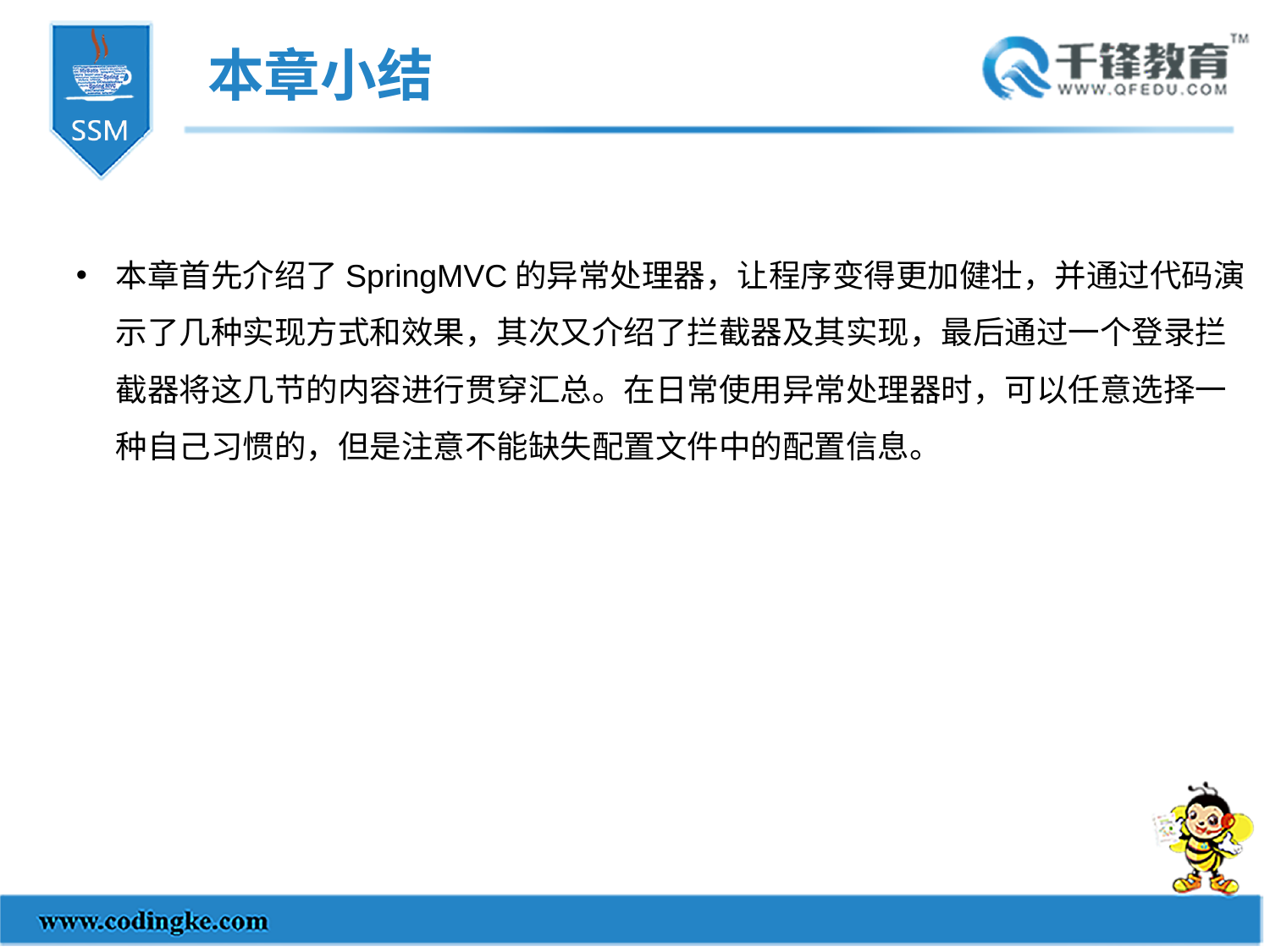

本章小结
本章首先介绍了SpringMVC的异常处理器，让程序变得更加健壮，并通过代码演示了几种实现方式和效果，其次又介绍了拦截器及其实现，最后通过一个登录拦截器将这几节的内容进行贯穿汇总。在日常使用异常处理器时，可以任意选择一种自己习惯的，但是注意不能缺失配置文件中的配置信息。